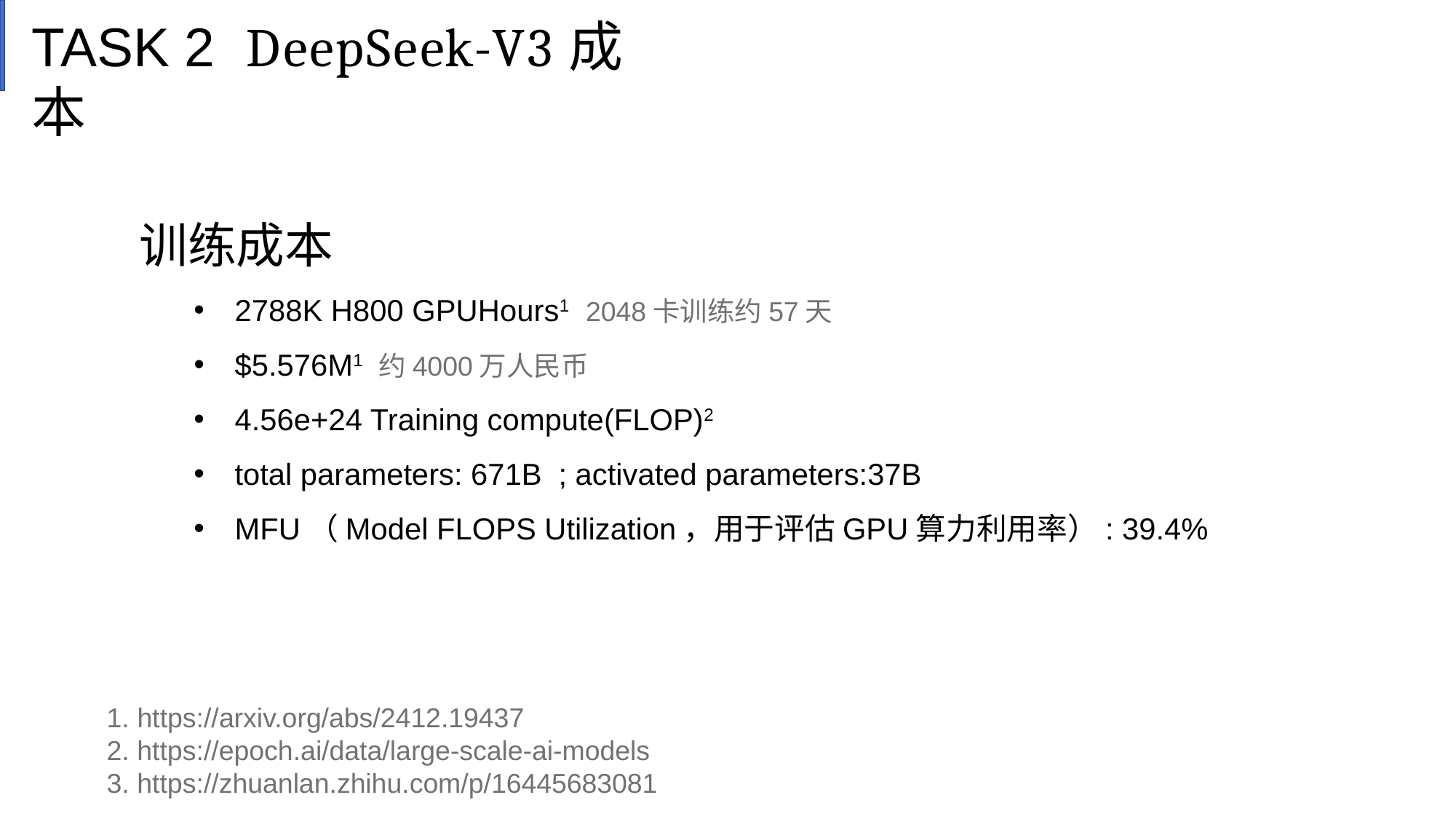

TASK 2  DeepSeek-V3成本
训练成本
2788K H800 GPUHours1  2048卡训练约57天
$5.576M1 约4000万人民币
4.56e+24 Training compute(FLOP)2
total parameters: 671B  ; activated parameters:37B
MFU（Model FLOPS Utilization，用于评估GPU算力利用率）: 39.4%

1. https://arxiv.org/abs/2412.19437
2. https://epoch.ai/data/large-scale-ai-models
3. https://zhuanlan.zhihu.com/p/16445683081